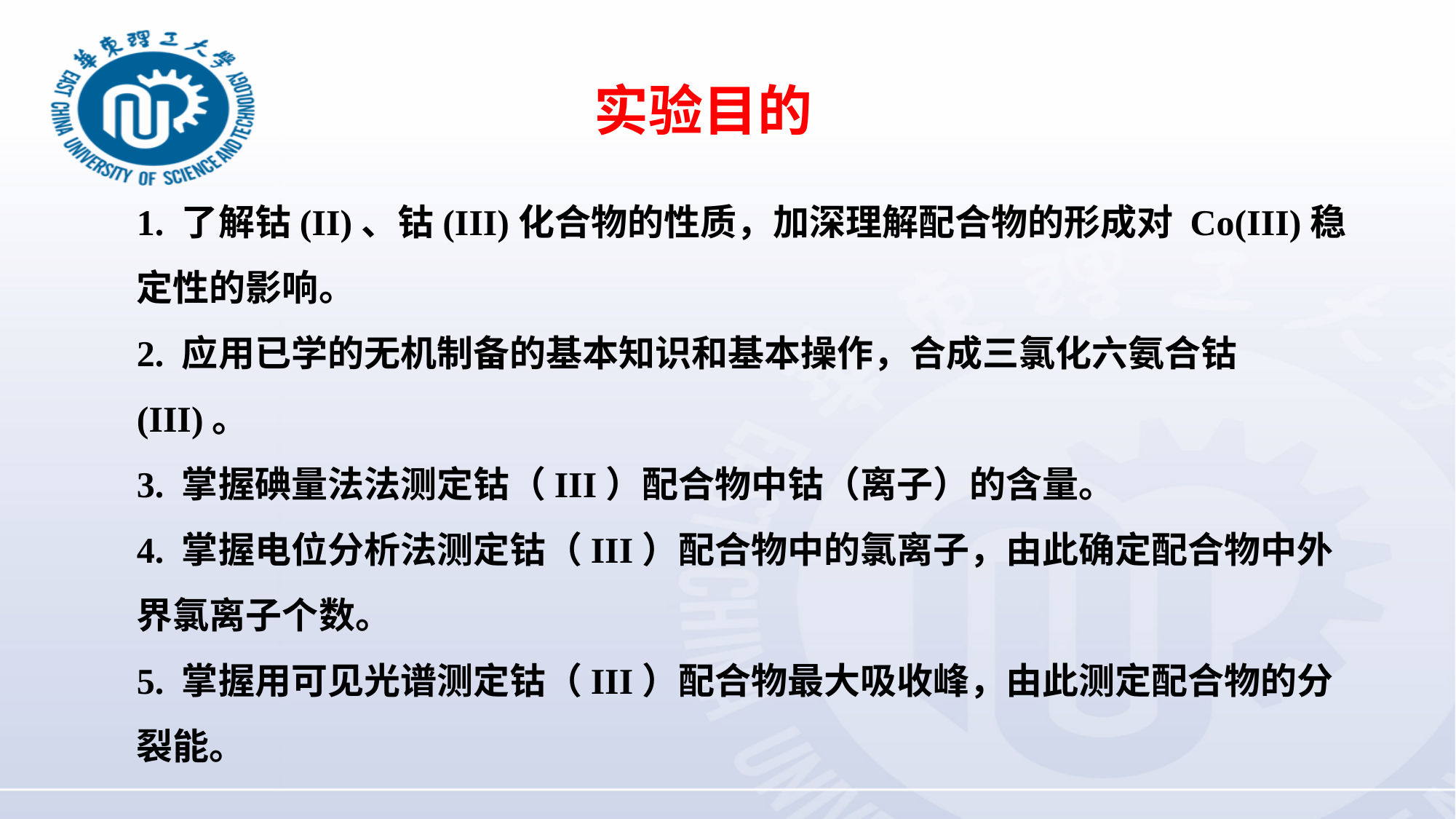

实验目的
1. 了解钴(II)、钴(III)化合物的性质，加深理解配合物的形成对 Co(III)稳定性的影响。
2. 应用已学的无机制备的基本知识和基本操作，合成三氯化六氨合钴(III)。
3. 掌握碘量法法测定钴（III）配合物中钴（离子）的含量。
4. 掌握电位分析法测定钴（III）配合物中的氯离子，由此确定配合物中外界氯离子个数。
5. 掌握用可见光谱测定钴（III）配合物最大吸收峰，由此测定配合物的分裂能。